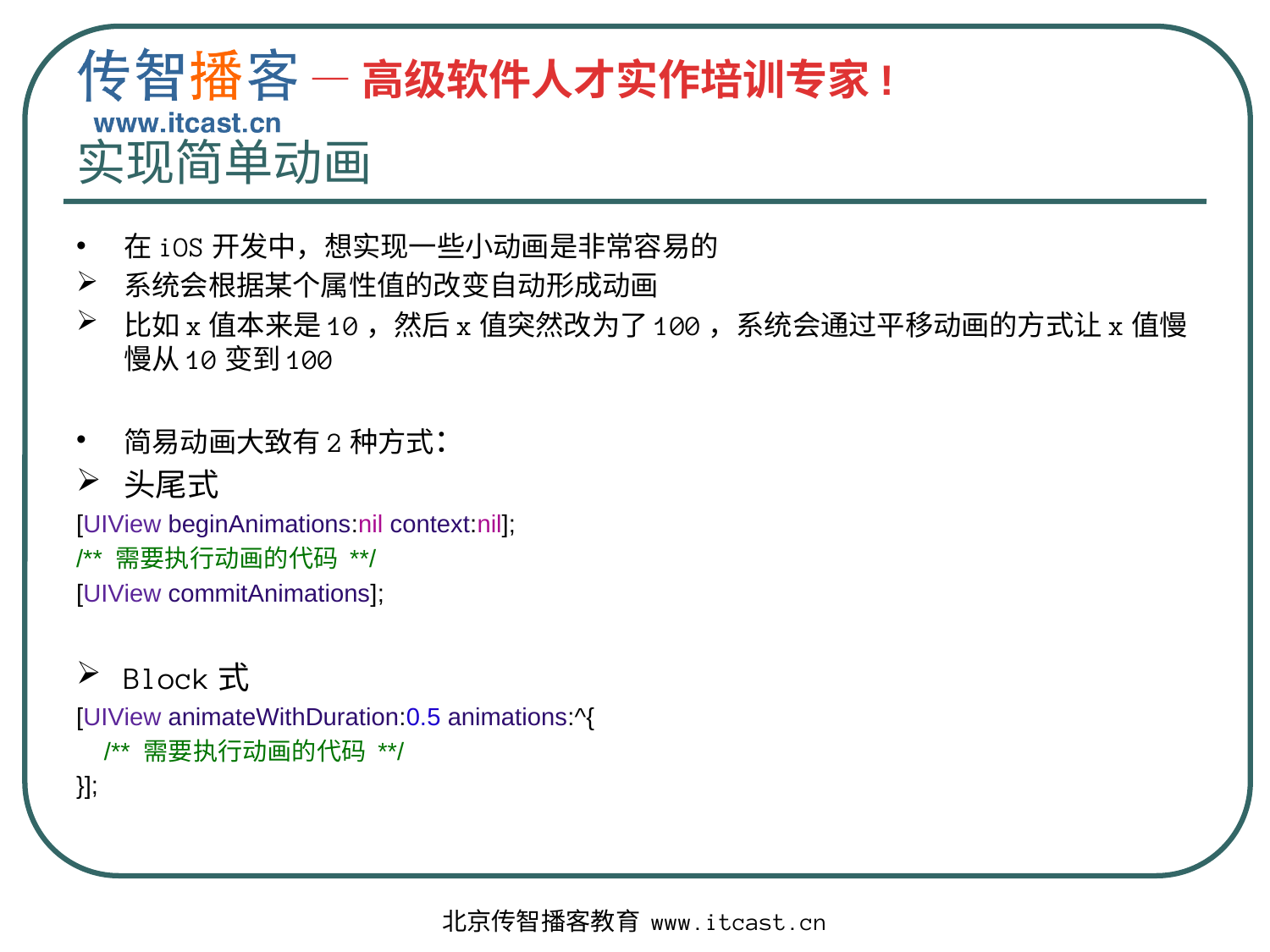

# 实现简单动画
在iOS开发中，想实现一些小动画是非常容易的
系统会根据某个属性值的改变自动形成动画
比如x值本来是10，然后x值突然改为了100，系统会通过平移动画的方式让x值慢慢从10变到100

简易动画大致有2种方式：
头尾式
[UIView beginAnimations:nil context:nil];
/** 需要执行动画的代码 **/
[UIView commitAnimations];

Block式
[UIView animateWithDuration:0.5 animations:^{
    /** 需要执行动画的代码 **/
}];